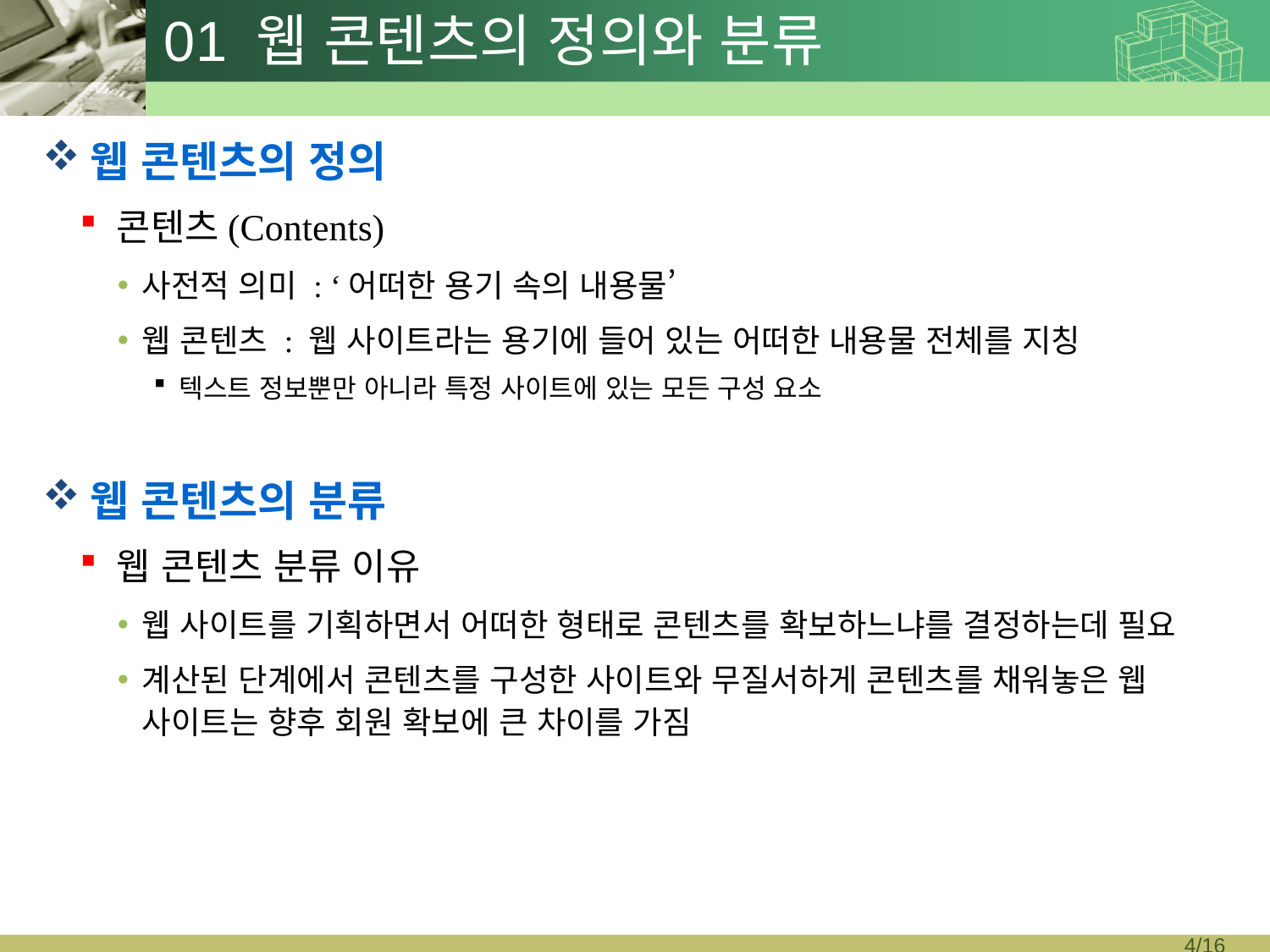

# 01 웹 콘텐츠의 정의와 분류
웹 콘텐츠의 정의
콘텐츠(Contents)
사전적 의미 : ‘어떠한 용기 속의 내용물’
웹 콘텐츠 : 웹 사이트라는 용기에 들어 있는 어떠한 내용물 전체를 지칭
텍스트 정보뿐만 아니라 특정 사이트에 있는 모든 구성 요소

웹 콘텐츠의 분류
웹 콘텐츠 분류 이유
웹 사이트를 기획하면서 어떠한 형태로 콘텐츠를 확보하느냐를 결정하는데 필요
계산된 단계에서 콘텐츠를 구성한 사이트와 무질서하게 콘텐츠를 채워놓은 웹 사이트는 향후 회원 확보에 큰 차이를 가짐